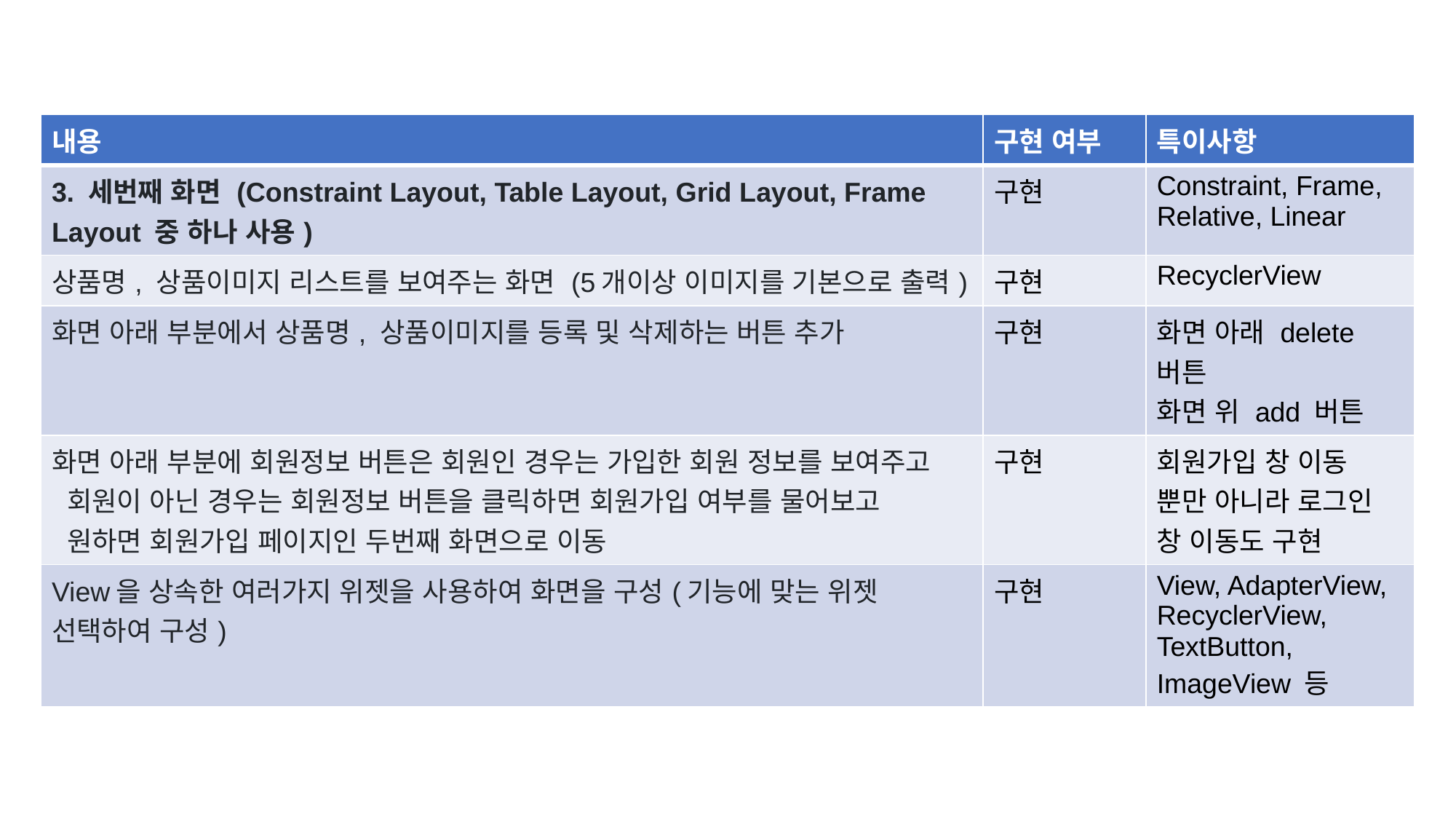

| 내용 | 구현 여부 | 특이사항 |
| --- | --- | --- |
| 3. 세번째 화면 (Constraint Layout, Table Layout, Grid Layout, Frame Layout 중 하나 사용) | 구현 | Constraint, Frame, Relative, Linear |
| 상품명, 상품이미지 리스트를 보여주는 화면 (5개이상 이미지를 기본으로 출력) | 구현 | RecyclerView |
| 화면 아래 부분에서 상품명, 상품이미지를 등록 및 삭제하는 버튼 추가 | 구현 | 화면 아래 delete버튼 화면 위 add 버튼 |
| 화면 아래 부분에 회원정보 버튼은 회원인 경우는 가입한 회원 정보를 보여주고   회원이 아닌 경우는 회원정보 버튼을 클릭하면 회원가입 여부를 물어보고   원하면 회원가입 페이지인 두번째 화면으로 이동 | 구현 | 회원가입 창 이동 뿐만 아니라 로그인 창 이동도 구현 |
| View을 상속한 여러가지 위젯을 사용하여 화면을 구성(기능에 맞는 위젯 선택하여 구성) | 구현 | View, AdapterView, RecyclerView, TextButton, ImageView 등 |